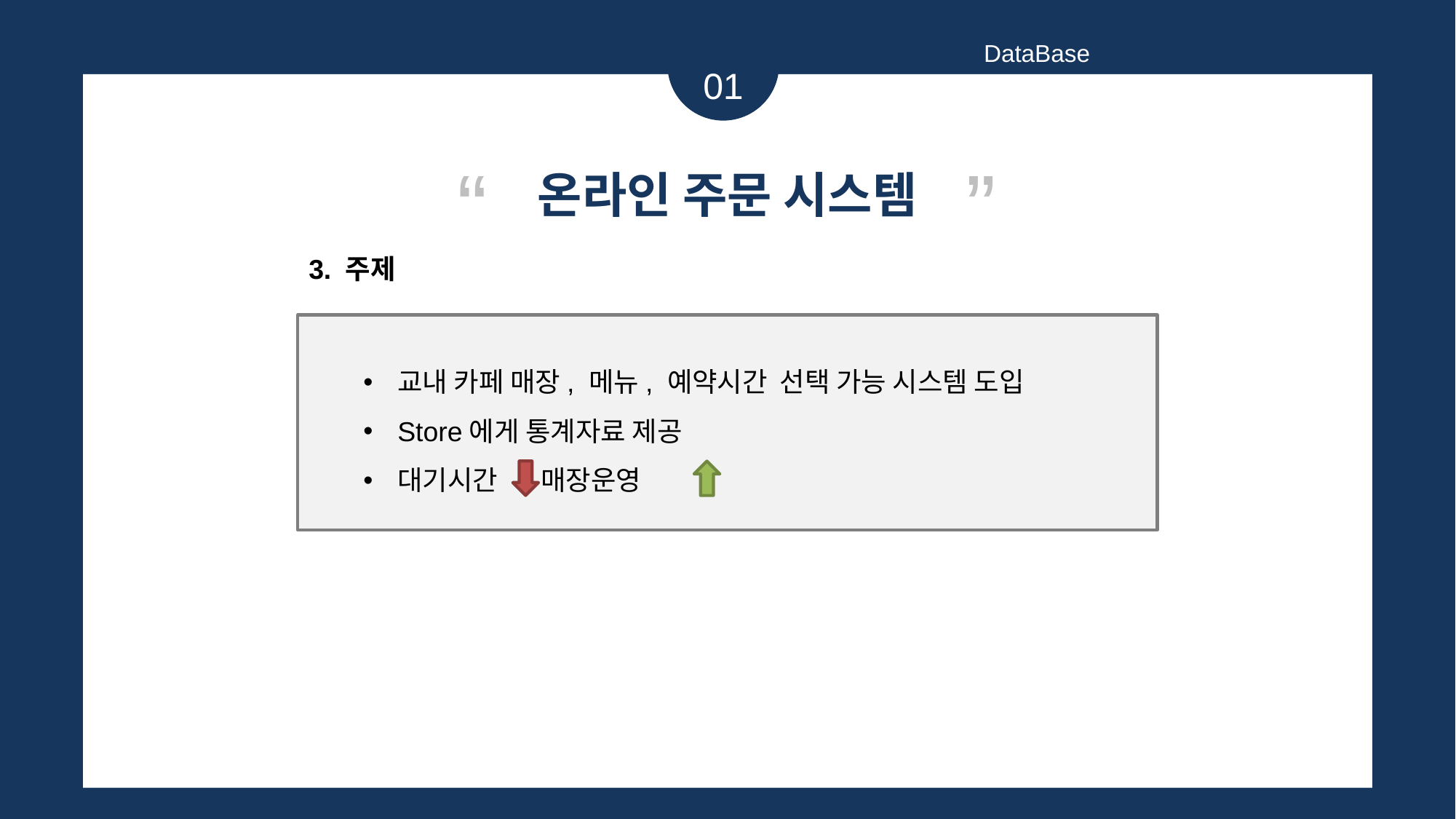

DataBase
01

“                   ”
온라인 주문 시스템
3. 주제
교내 카페 매장, 메뉴, 예약시간  선택 가능 시스템 도입
Store에게 통계자료 제공
대기시간       매장운영